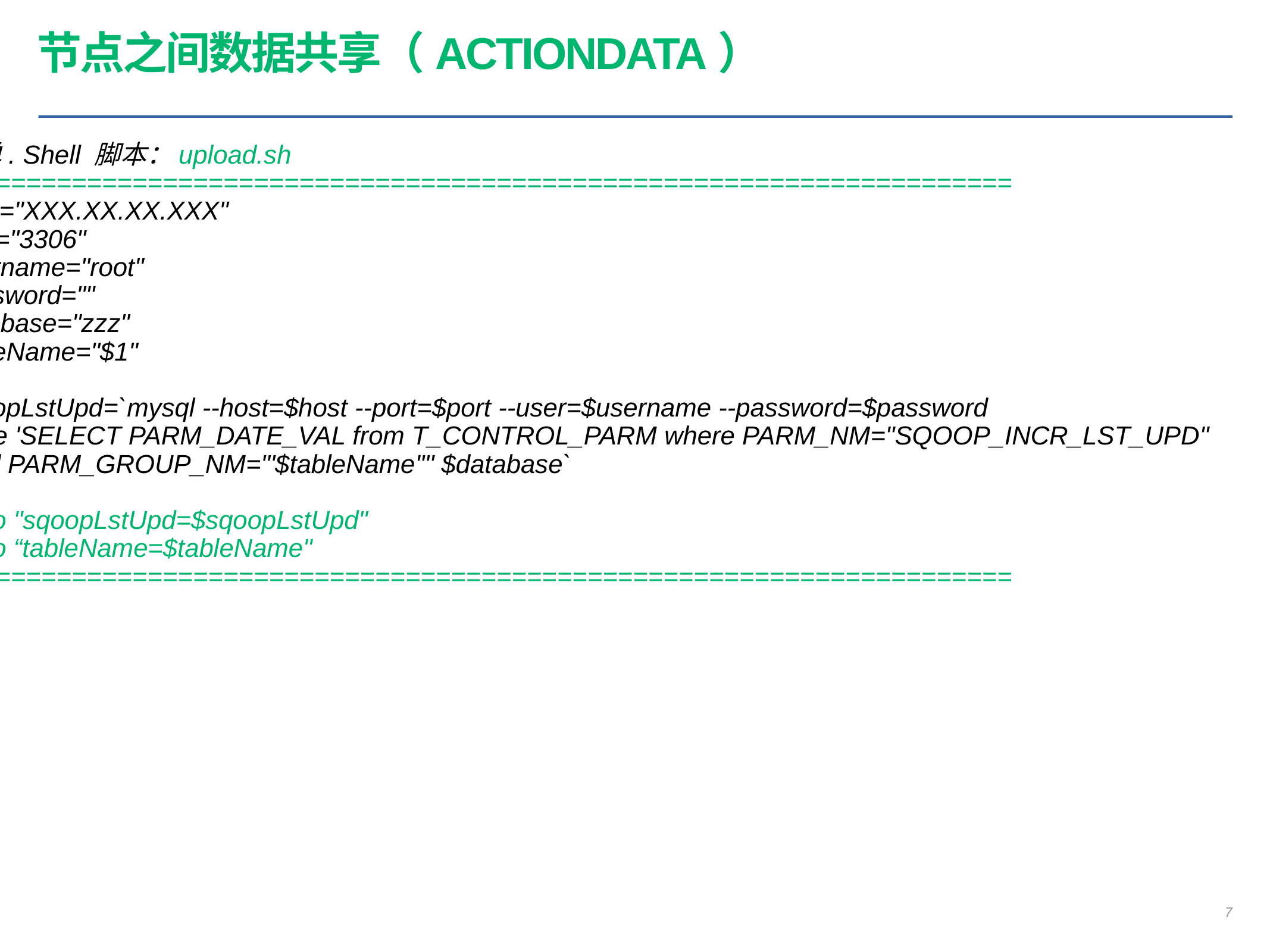

# 节点之间数据共享（ActionData）
清单. Shell 脚本：upload.sh
======================================================================
host="XXX.XX.XX.XXX"
port="3306"
username="root"
password=""
database="zzz"
tableName="$1"

sqoopLstUpd=`mysql --host=$host --port=$port --user=$username --password=$password
-N -e 'SELECT PARM_DATE_VAL from T_CONTROL_PARM where PARM_NM="SQOOP_INCR_LST_UPD"
 and PARM_GROUP_NM="'$tableName'"' $database`

echo "sqoopLstUpd=$sqoopLstUpd"
echo “tableName=$tableName"
======================================================================

7